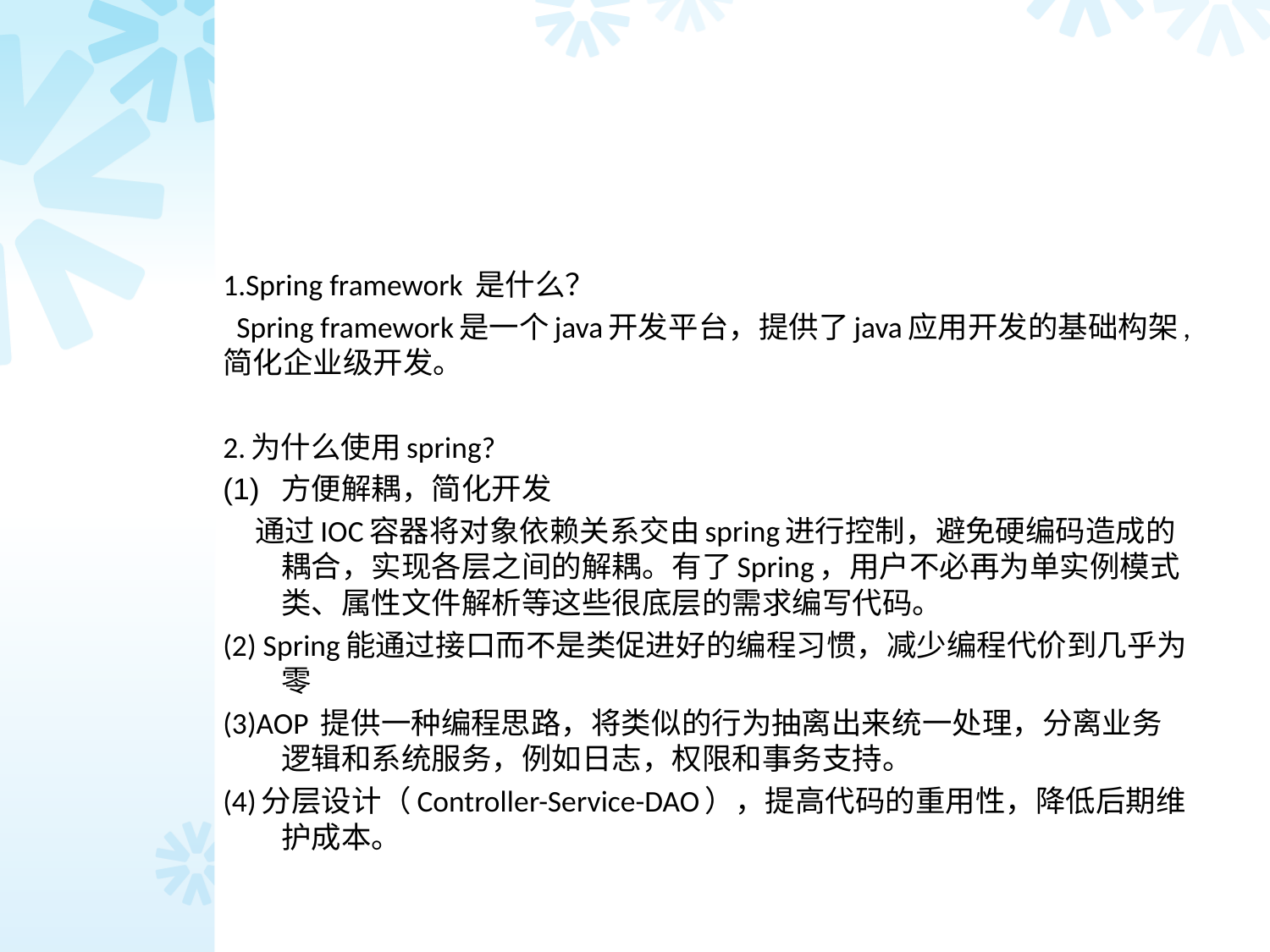

#
1.Spring framework 是什么？
  Spring framework是一个java开发平台，提供了java应用开发的基础构架,简化企业级开发。

2.为什么使用spring?
方便解耦，简化开发
    通过IOC容器将对象依赖关系交由spring进行控制，避免硬编码造成的耦合，实现各层之间的解耦。有了Spring，用户不必再为单实例模式类、属性文件解析等这些很底层的需求编写代码。
(2) Spring能通过接口而不是类促进好的编程习惯，减少编程代价到几乎为零
(3)AOP 提供一种编程思路，将类似的行为抽离出来统一处理，分离业务逻辑和系统服务，例如日志，权限和事务支持。
(4)分层设计（Controller-Service-DAO），提高代码的重用性，降低后期维护成本。